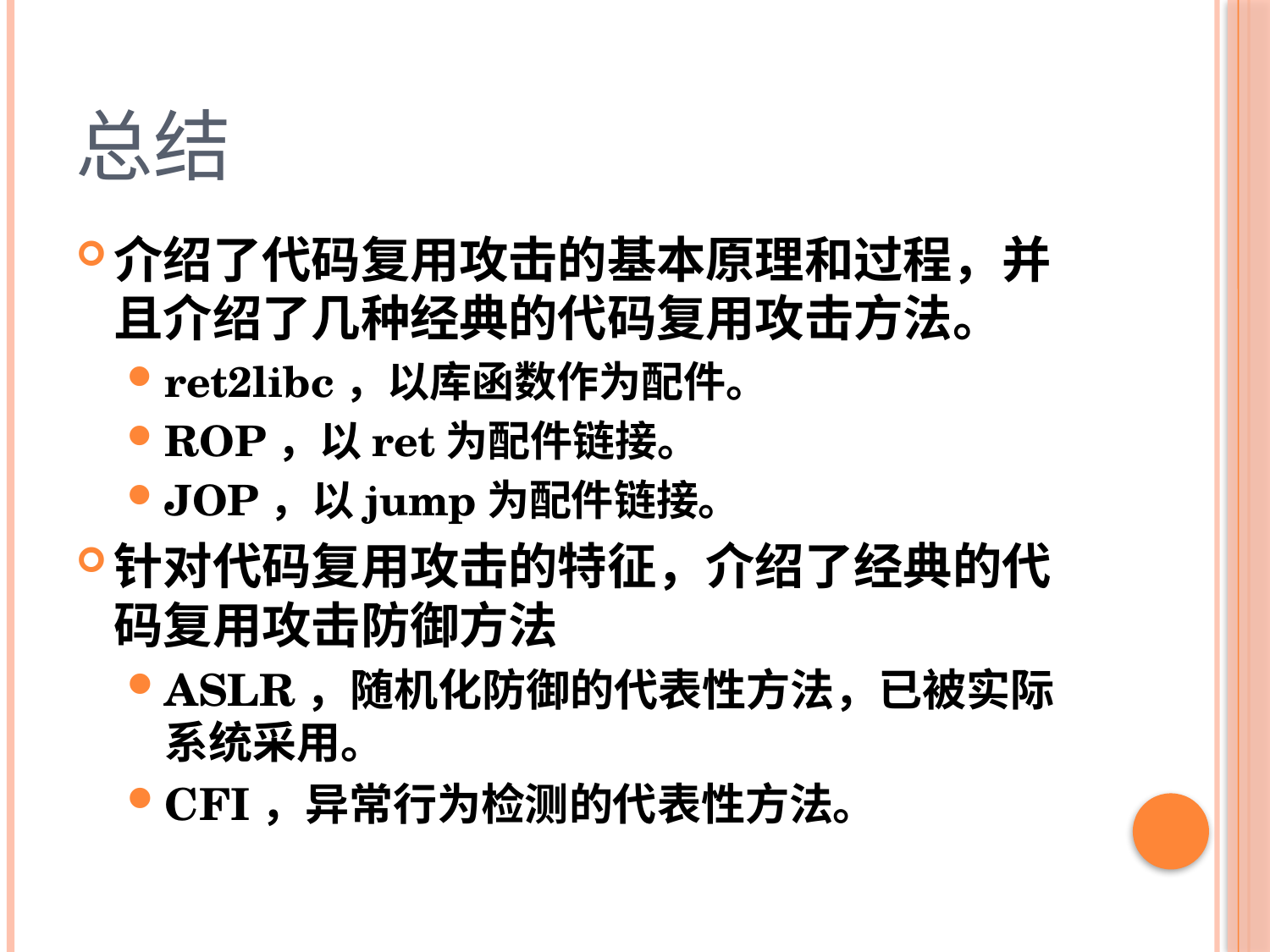

# 总结
介绍了代码复用攻击的基本原理和过程，并且介绍了几种经典的代码复用攻击方法。
ret2libc，以库函数作为配件。
ROP，以ret为配件链接。
JOP，以jump为配件链接。
针对代码复用攻击的特征，介绍了经典的代码复用攻击防御方法
ASLR，随机化防御的代表性方法，已被实际系统采用。
CFI，异常行为检测的代表性方法。